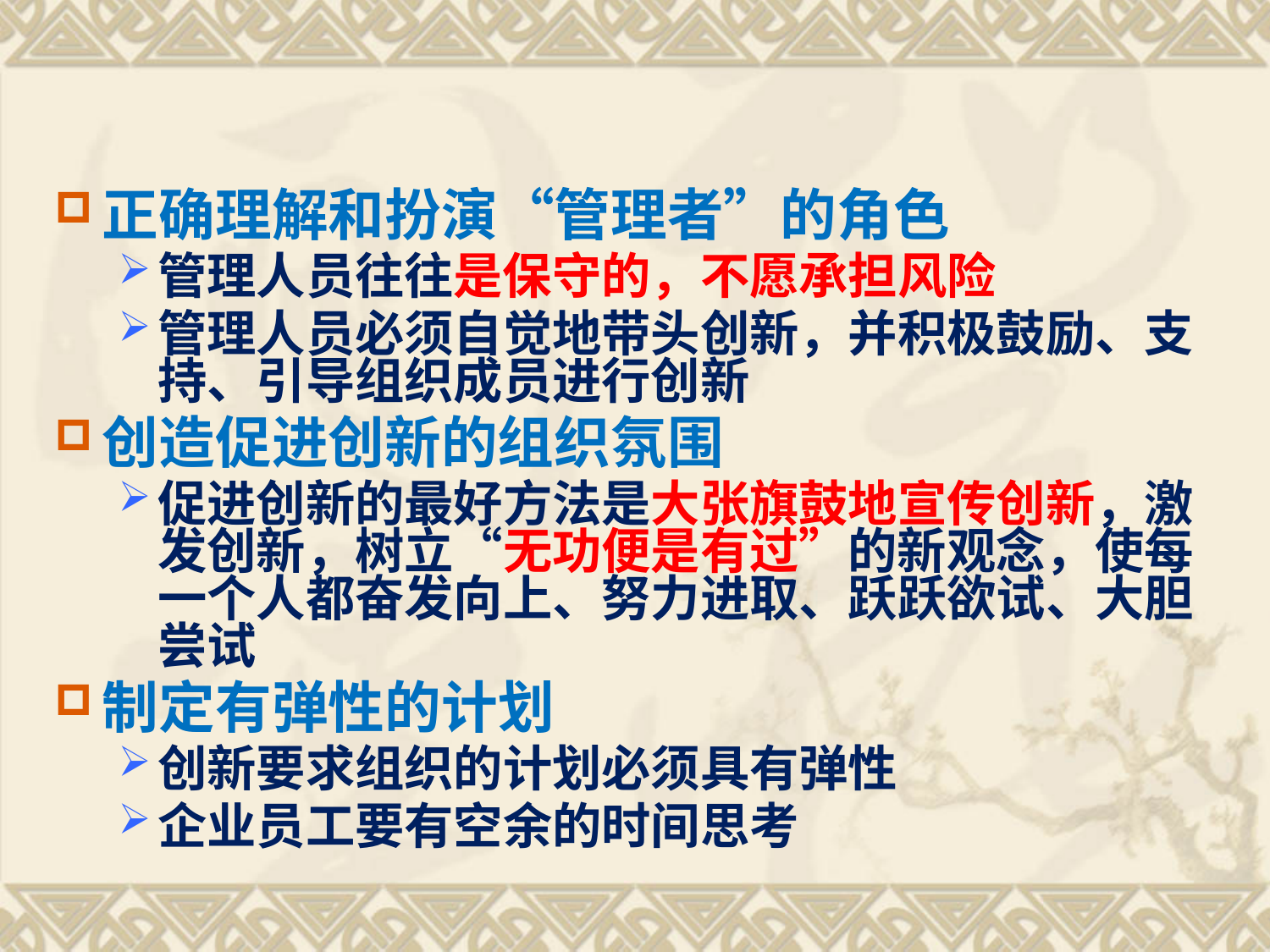

正确理解和扮演“管理者”的角色
管理人员往往是保守的，不愿承担风险
管理人员必须自觉地带头创新，并积极鼓励、支持、引导组织成员进行创新
创造促进创新的组织氛围
促进创新的最好方法是大张旗鼓地宣传创新，激发创新，树立“无功便是有过”的新观念，使每一个人都奋发向上、努力进取、跃跃欲试、大胆尝试
制定有弹性的计划
创新要求组织的计划必须具有弹性
企业员工要有空余的时间思考